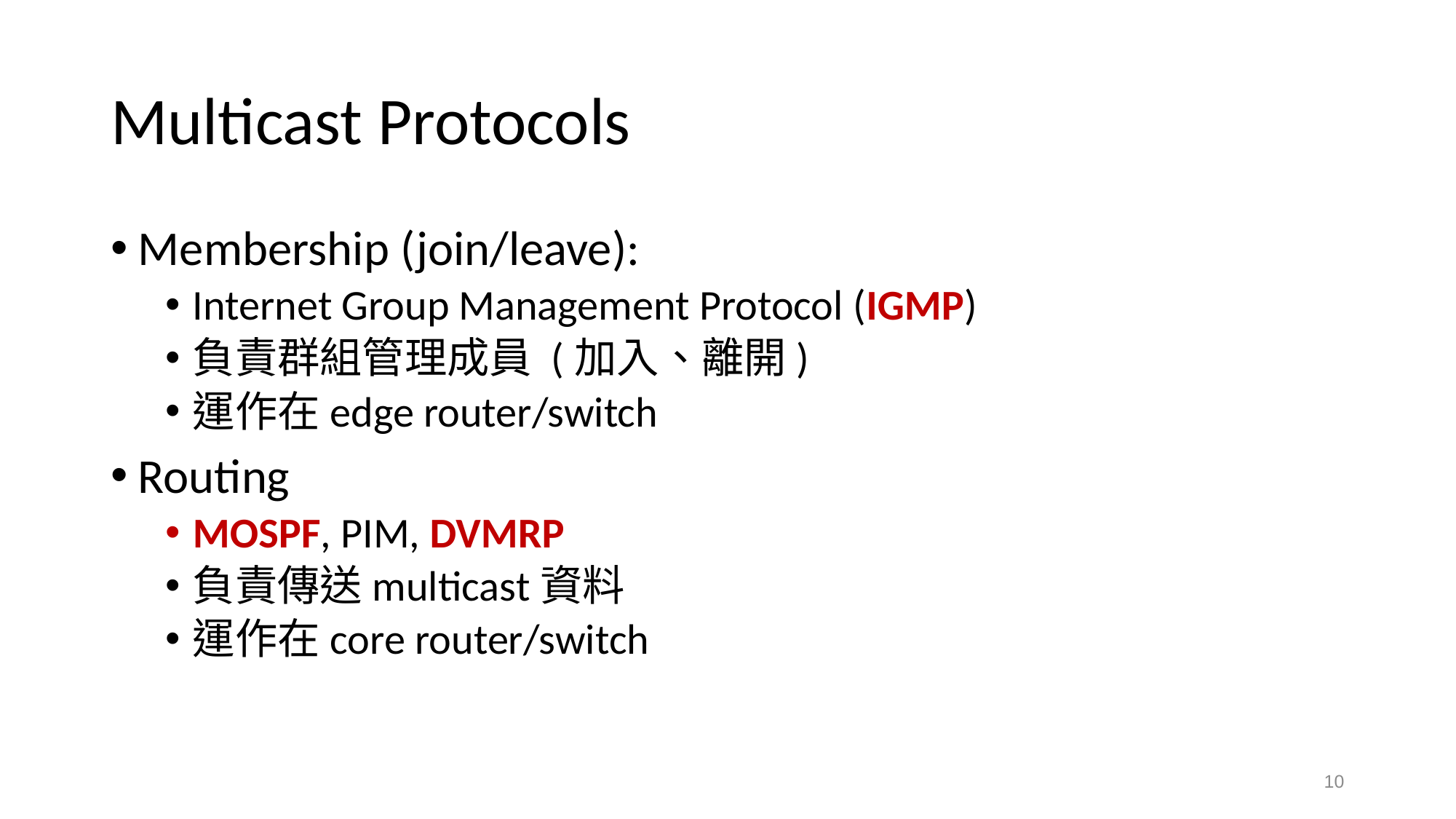

# Multicast Protocols
Membership (join/leave):
Internet Group Management Protocol (IGMP)
負責群組管理成員 (加入、離開)
運作在edge router/switch
Routing
MOSPF, PIM, DVMRP
負責傳送multicast資料
運作在core router/switch
10